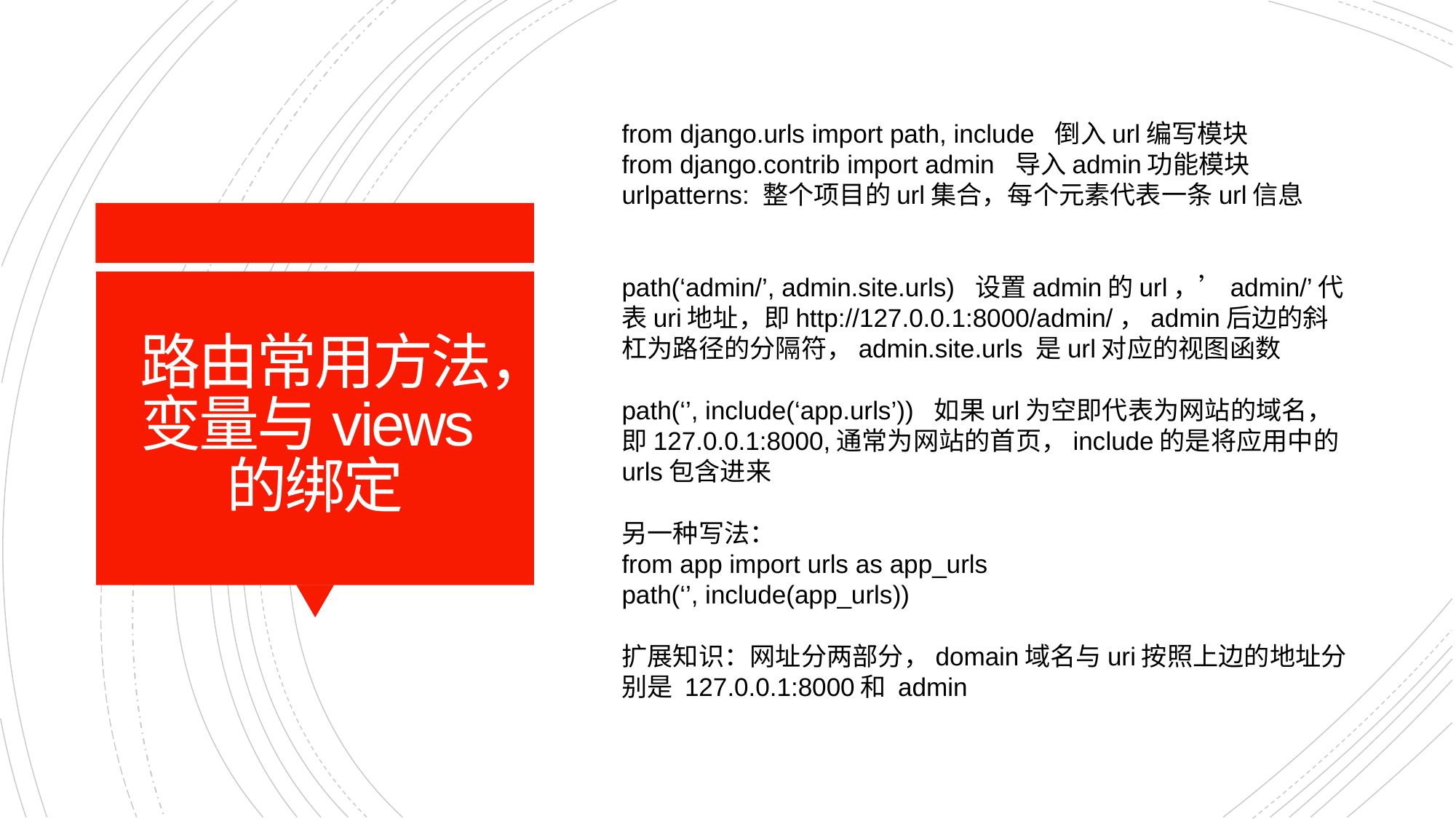

from django.urls import path, include  倒入url编写模块
from django.contrib import admin  导入admin功能模块
urlpatterns: 整个项目的url集合，每个元素代表一条url信息

path(‘admin/’, admin.site.urls)  设置admin的url，’admin/’代表uri地址，即http://127.0.0.1:8000/admin/，admin后边的斜杠为路径的分隔符，admin.site.urls 是url对应的视图函数

path(‘’, include(‘app.urls’))  如果url为空即代表为网站的域名，即127.0.0.1:8000,通常为网站的首页，include的是将应用中的urls包含进来

另一种写法：
from app import urls as app_urls
path(‘’, include(app_urls))

扩展知识：网址分两部分，domain域名与uri按照上边的地址分别是 127.0.0.1:8000和 admin
# 路由常用方法，变量与views的绑定